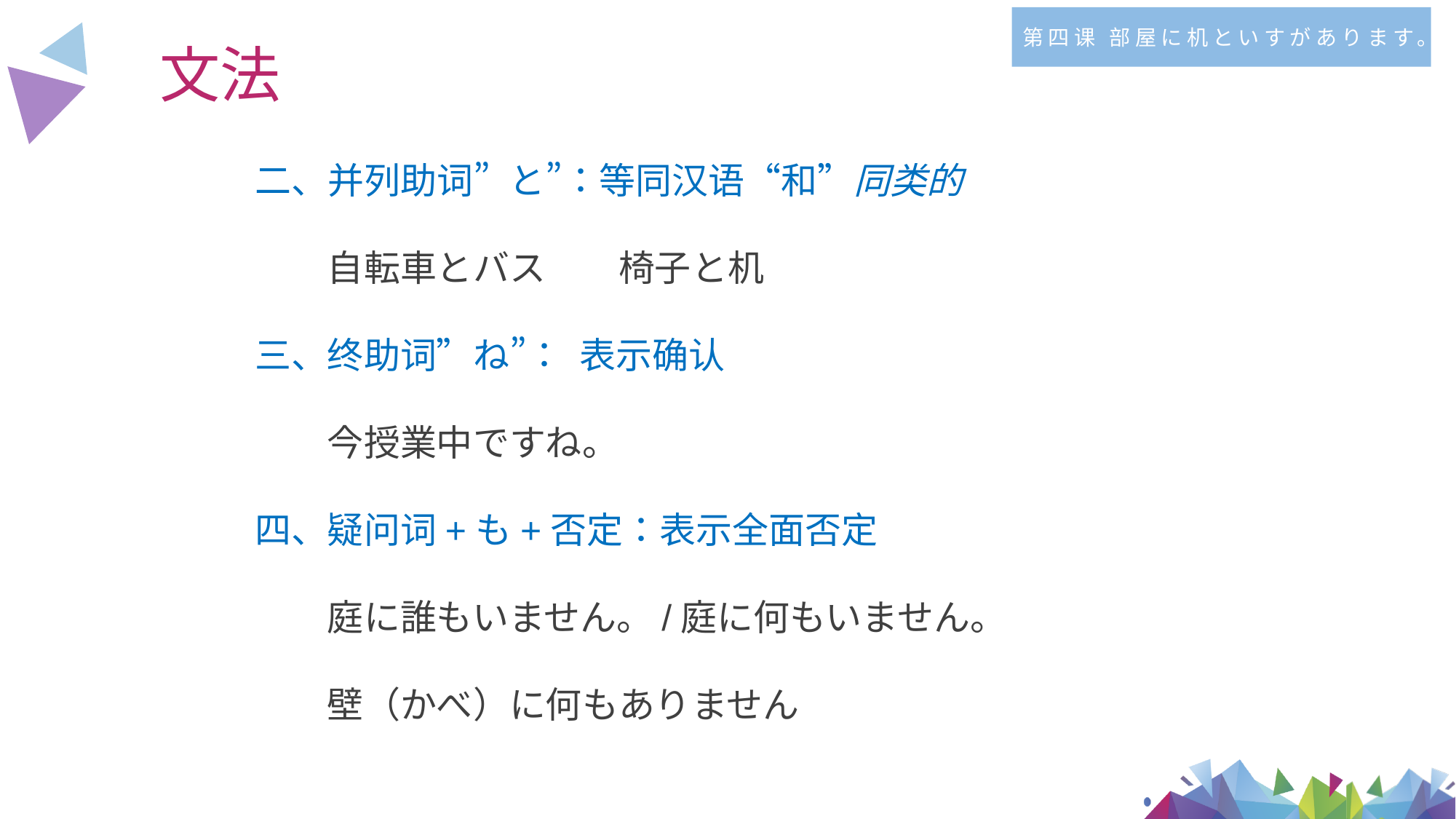

第四课 部屋に机といすがあります。
文法
二、并列助词”と”：等同汉语“和”同类的
　　自転車とバス　　椅子と机
三、终助词”ね”：  表示确认
　　今授業中ですね。
四、疑问词+も+否定：表示全面否定
　　庭に誰もいません。/庭に何もいません。
　　壁（かべ）に何もありません